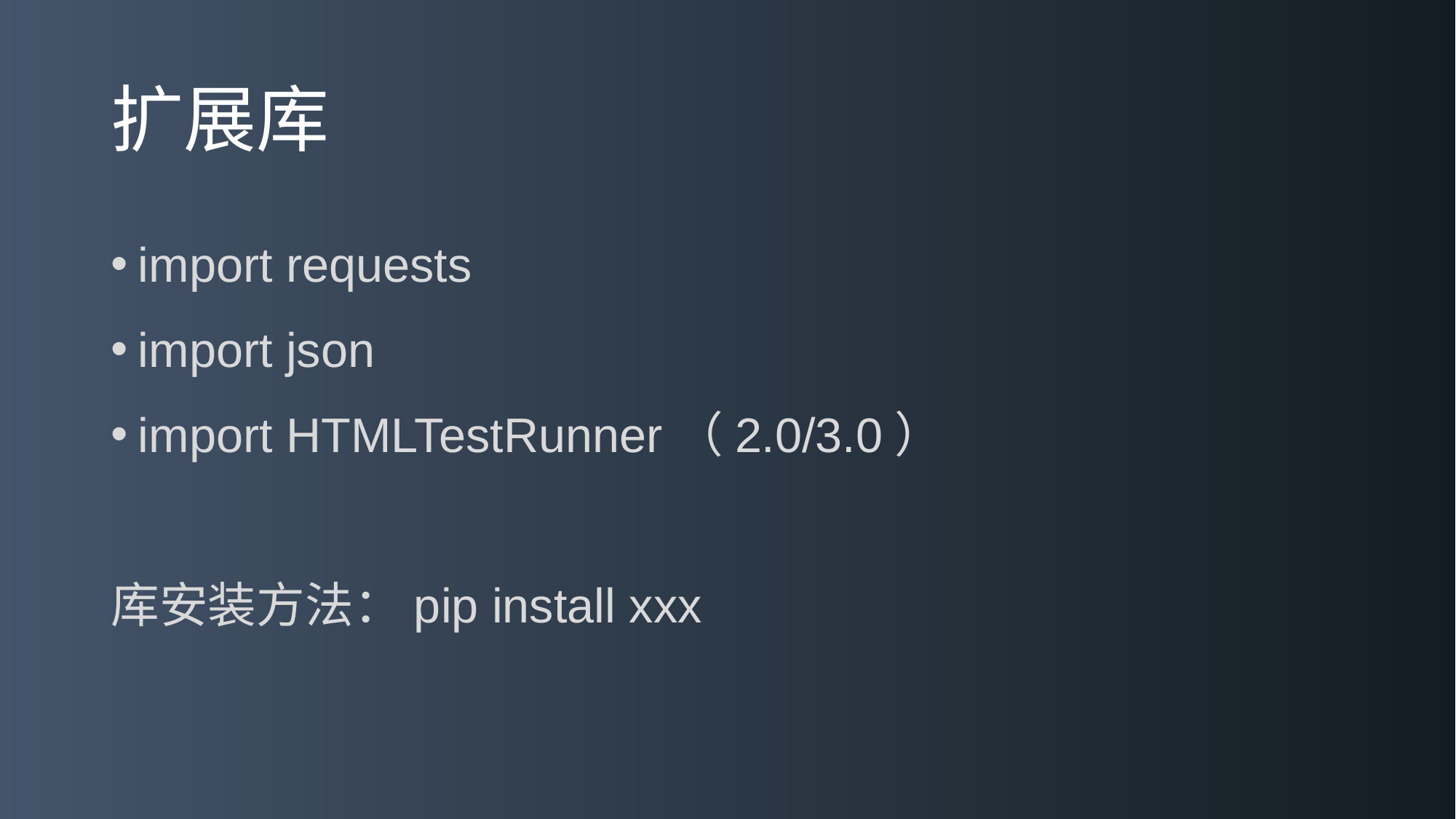

# 扩展库
import requests
import json
import HTMLTestRunner（2.0/3.0）

库安装方法：pip install xxx